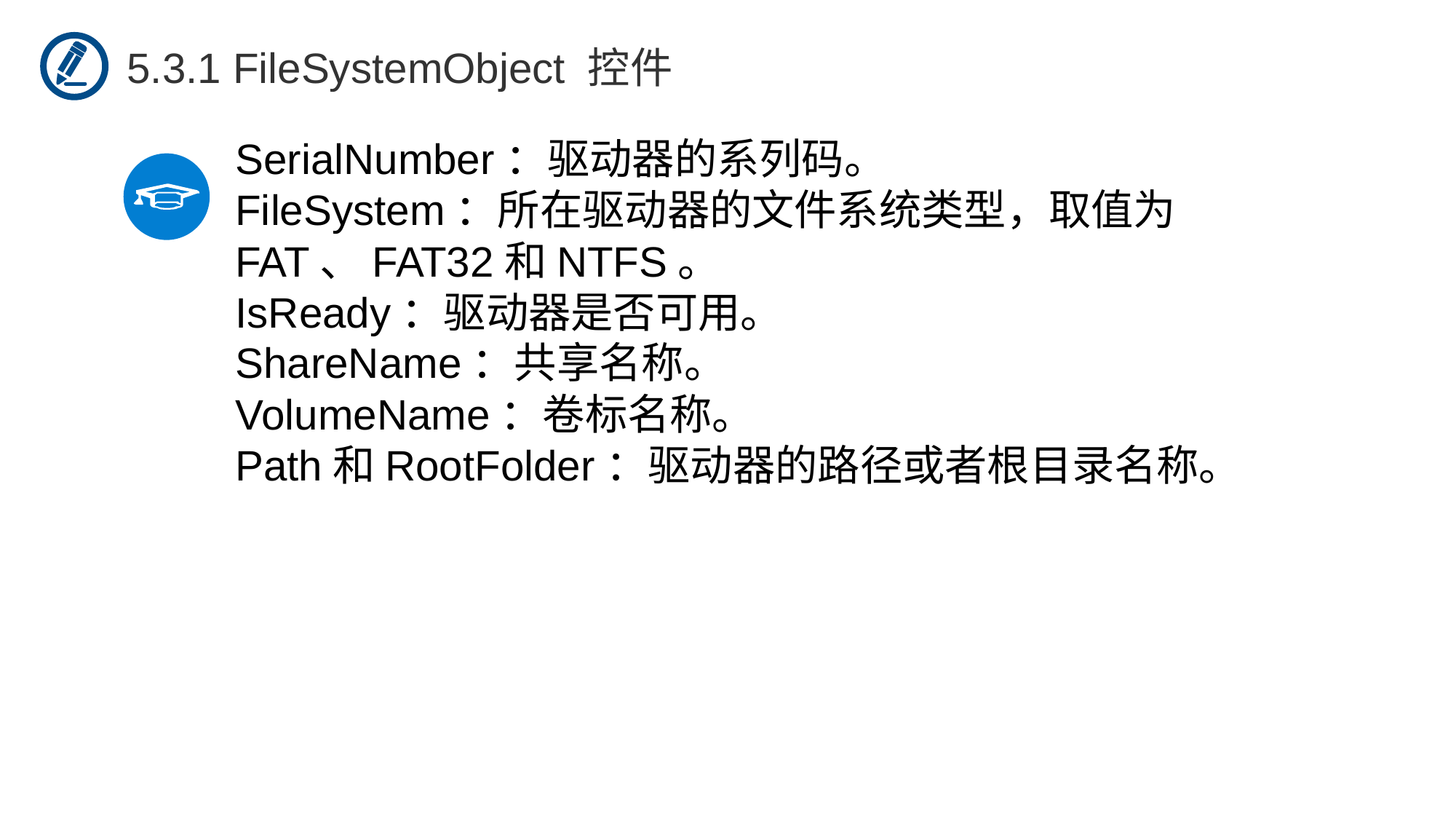

5.3.1 FileSystemObject 控件
SerialNumber：驱动器的系列码。
FileSystem：所在驱动器的文件系统类型，取值为FAT、FAT32和NTFS。
IsReady：驱动器是否可用。
ShareName：共享名称。
VolumeName：卷标名称。
Path和RootFolder：驱动器的路径或者根目录名称。